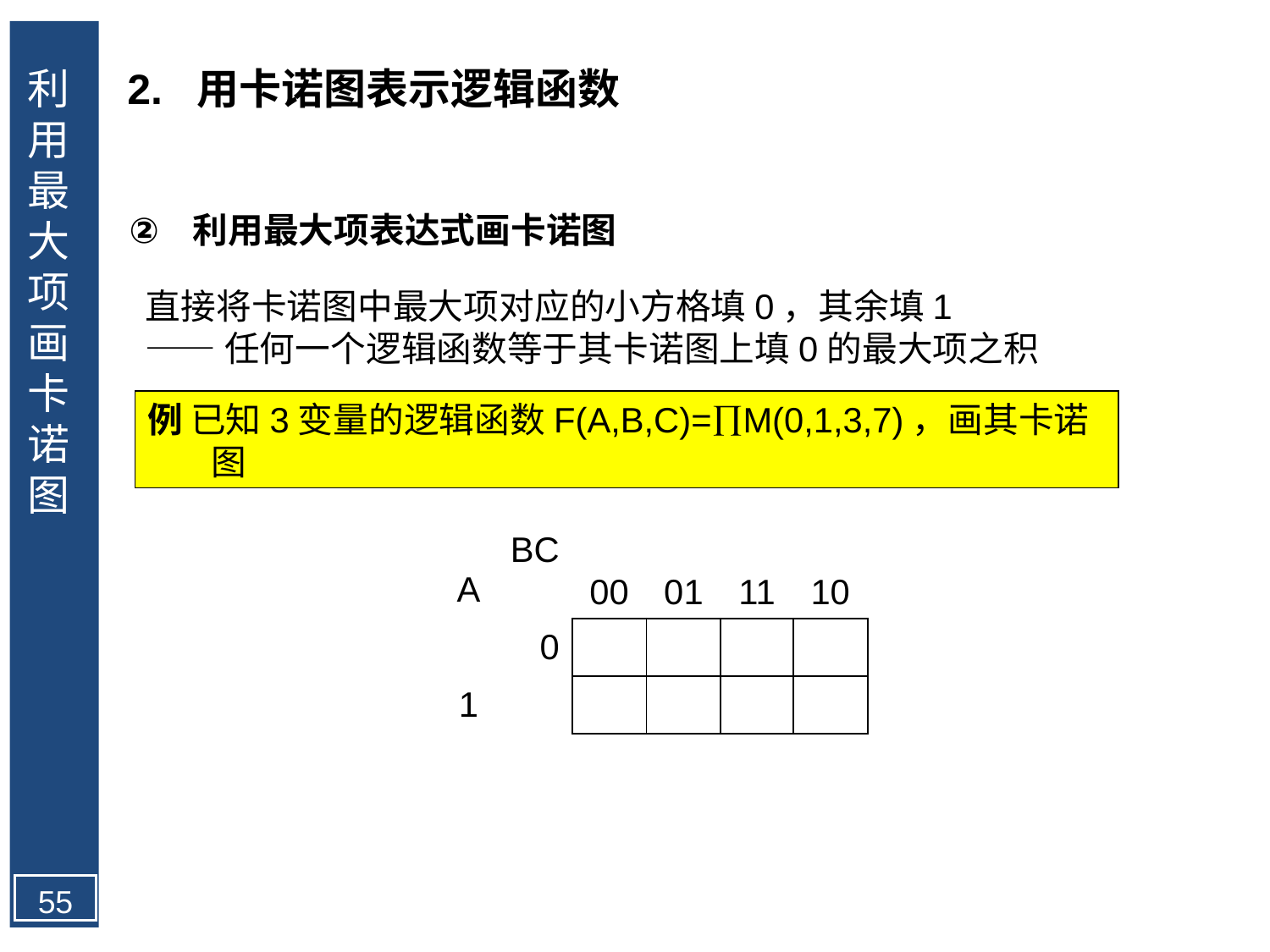

利用最大项画卡诺图
2.  用卡诺图表示逻辑函数
利用最大项表达式画卡诺图
直接将卡诺图中最大项对应的小方格填0，其余填1
——任何一个逻辑函数等于其卡诺图上填0的最大项之积
例 已知3变量的逻辑函数F(A,B,C)=∏M(0,1,3,7)，画其卡诺图
| BC A | 00 | 01 | 11 | 10 |
| --- | --- | --- | --- | --- |
| 0 |  |  |  |  |
| 1 |  |  |  |  |
|  |  |  |  |  |
55